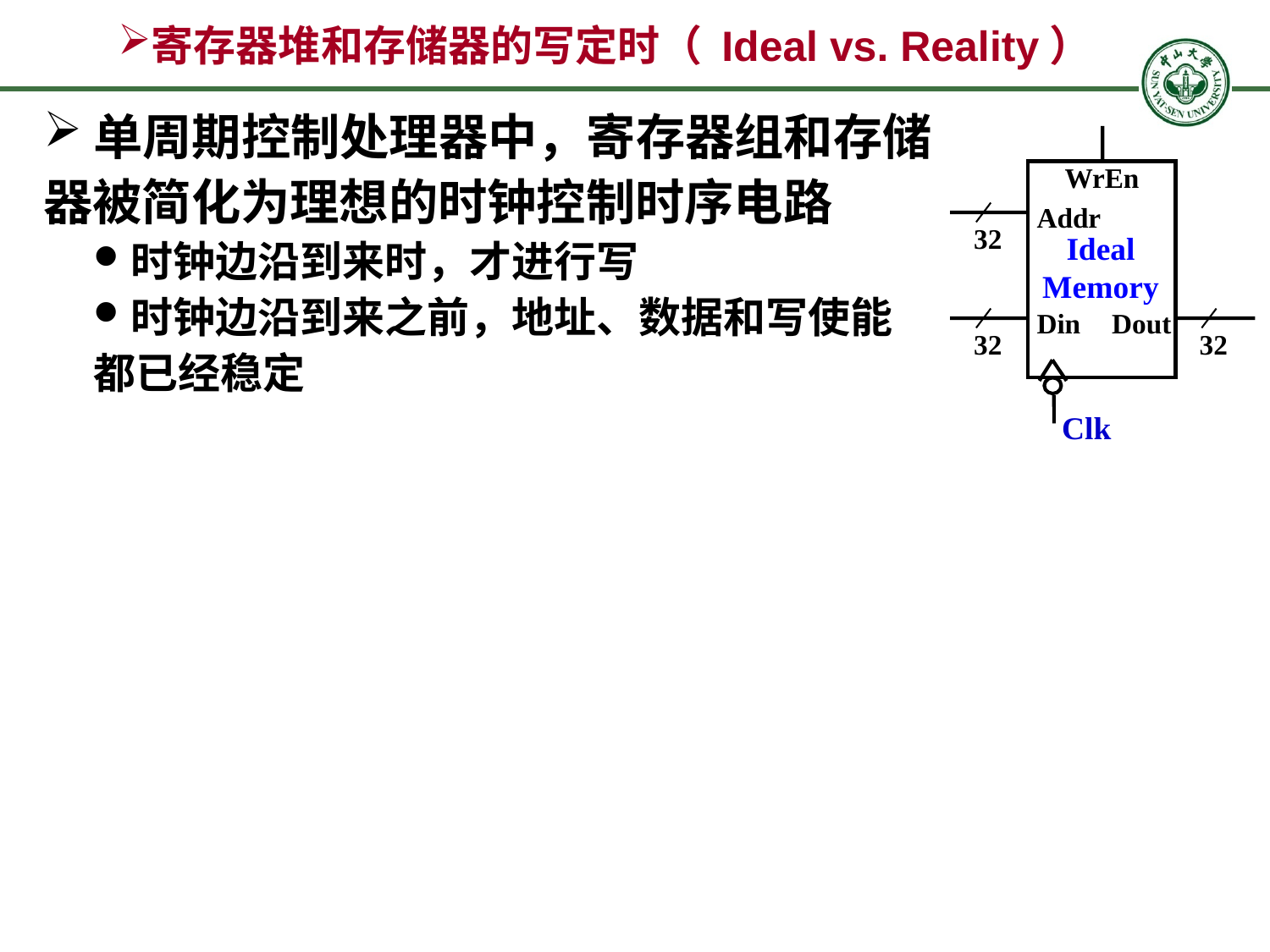

# 寄存器堆和存储器的写定时（ Ideal vs. Reality）
单周期控制处理器中，寄存器组和存储
器被简化为理想的时钟控制时序电路
时钟边沿到来时，才进行写
时钟边沿到来之前，地址、数据和写使能
都已经稳定

WrEn

Addr

32
Ideal
Memory
Din
Dout

32
32

Clk